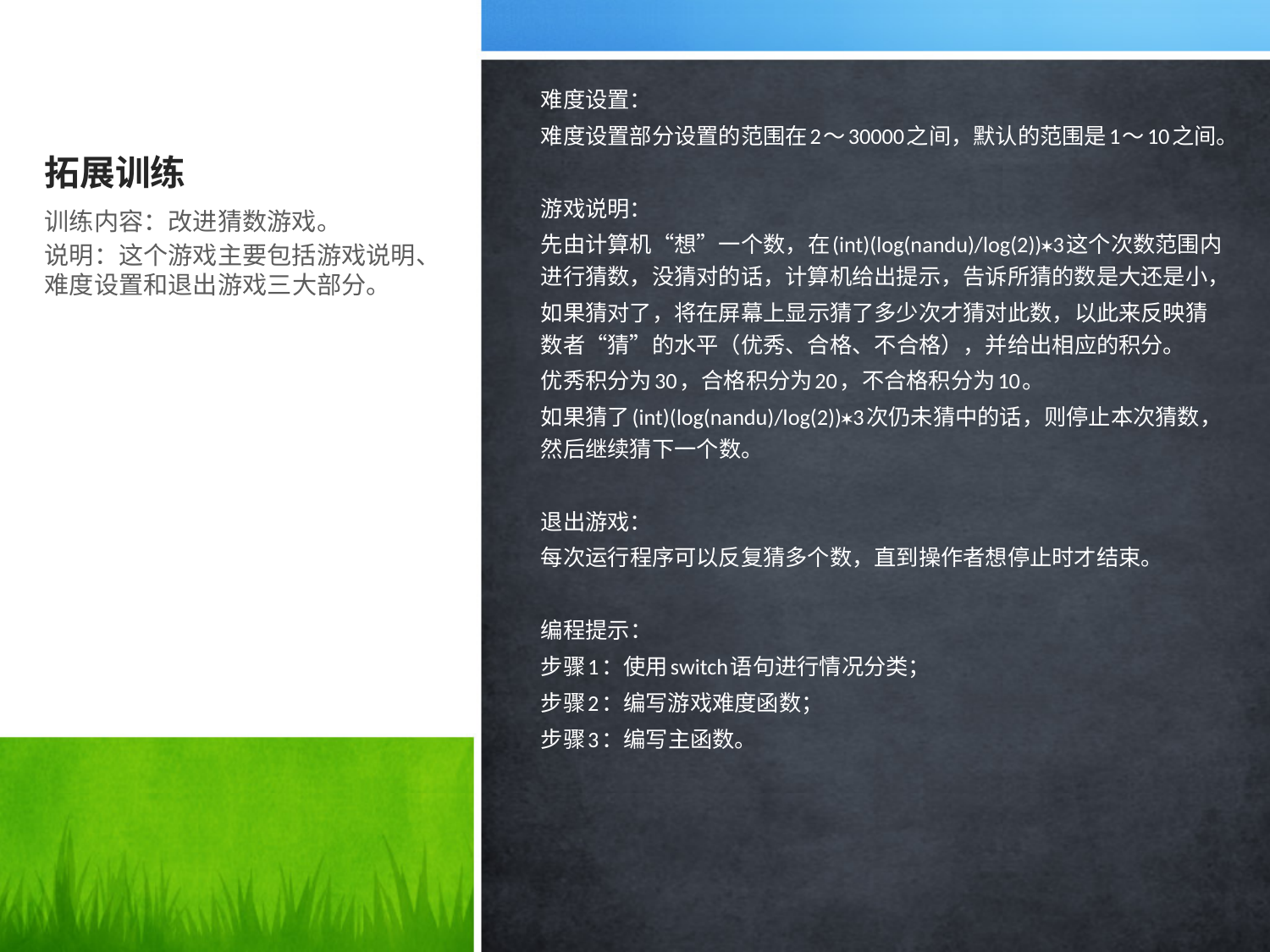

难度设置：
难度设置部分设置的范围在2～30000之间，默认的范围是1～10之间。

游戏说明：
先由计算机“想”一个数，在(int)(log(nandu)/log(2))∗3这个次数范围内进行猜数，没猜对的话，计算机给出提示，告诉所猜的数是大还是小，
如果猜对了，将在屏幕上显示猜了多少次才猜对此数，以此来反映猜数者“猜”的水平（优秀、合格、不合格），并给出相应的积分。
优秀积分为30，合格积分为20，不合格积分为10。
如果猜了(int)(log(nandu)/log(2))∗3次仍未猜中的话，则停止本次猜数，然后继续猜下一个数。

退出游戏：
每次运行程序可以反复猜多个数，直到操作者想停止时才结束。

编程提示：
步骤1：使用switch语句进行情况分类；
步骤2：编写游戏难度函数；
步骤3：编写主函数。
# 拓展训练
训练内容：改进猜数游戏。
说明：这个游戏主要包括游戏说明、难度设置和退出游戏三大部分。